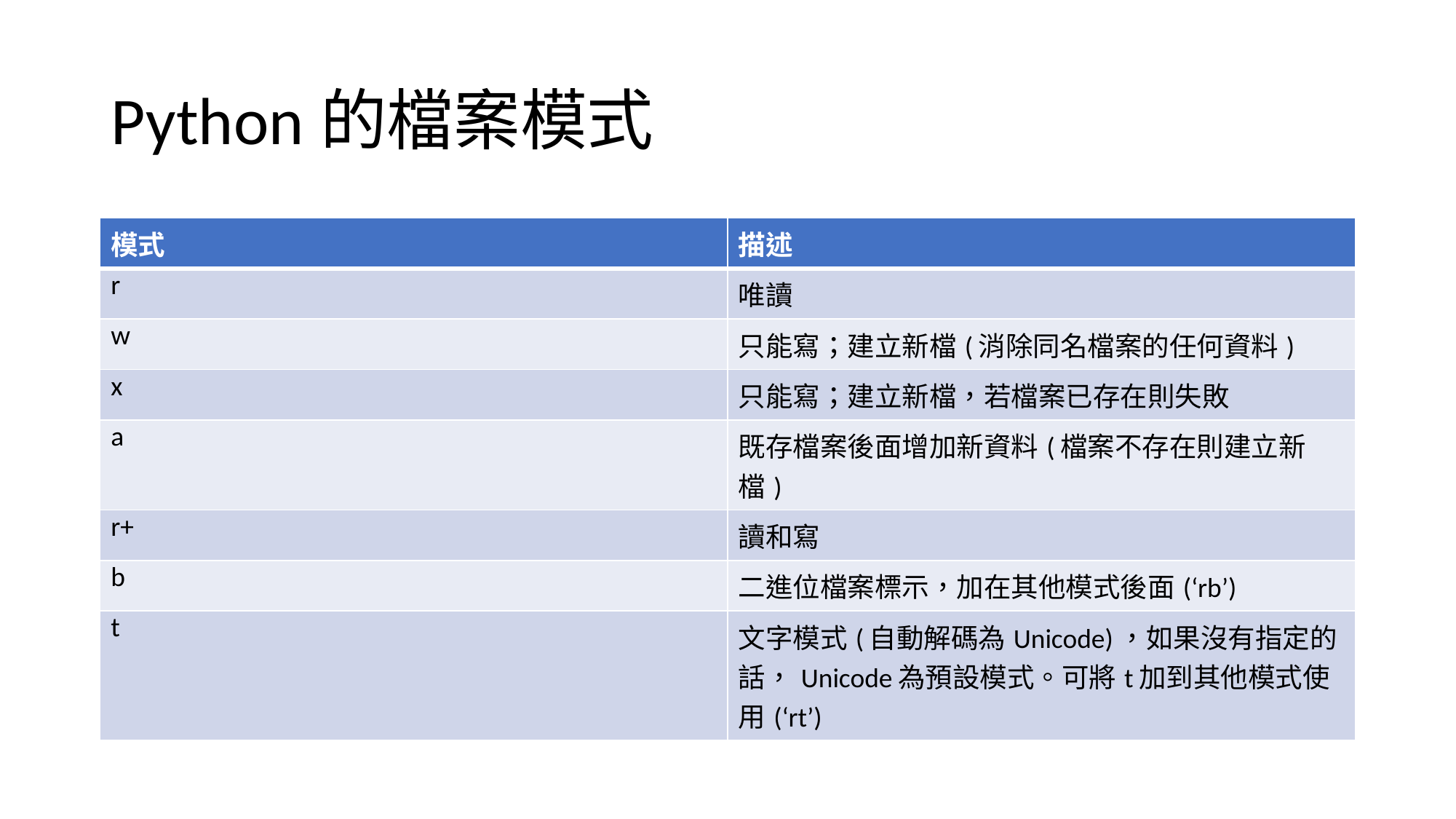

# Python的檔案模式
| 模式 | 描述 |
| --- | --- |
| r | 唯讀 |
| w | 只能寫；建立新檔(消除同名檔案的任何資料) |
| x | 只能寫；建立新檔，若檔案已存在則失敗 |
| a | 既存檔案後面增加新資料(檔案不存在則建立新檔) |
| r+ | 讀和寫 |
| b | 二進位檔案標示，加在其他模式後面(‘rb’) |
| t | 文字模式(自動解碼為Unicode)，如果沒有指定的話，Unicode為預設模式。可將t加到其他模式使用(‘rt’) |